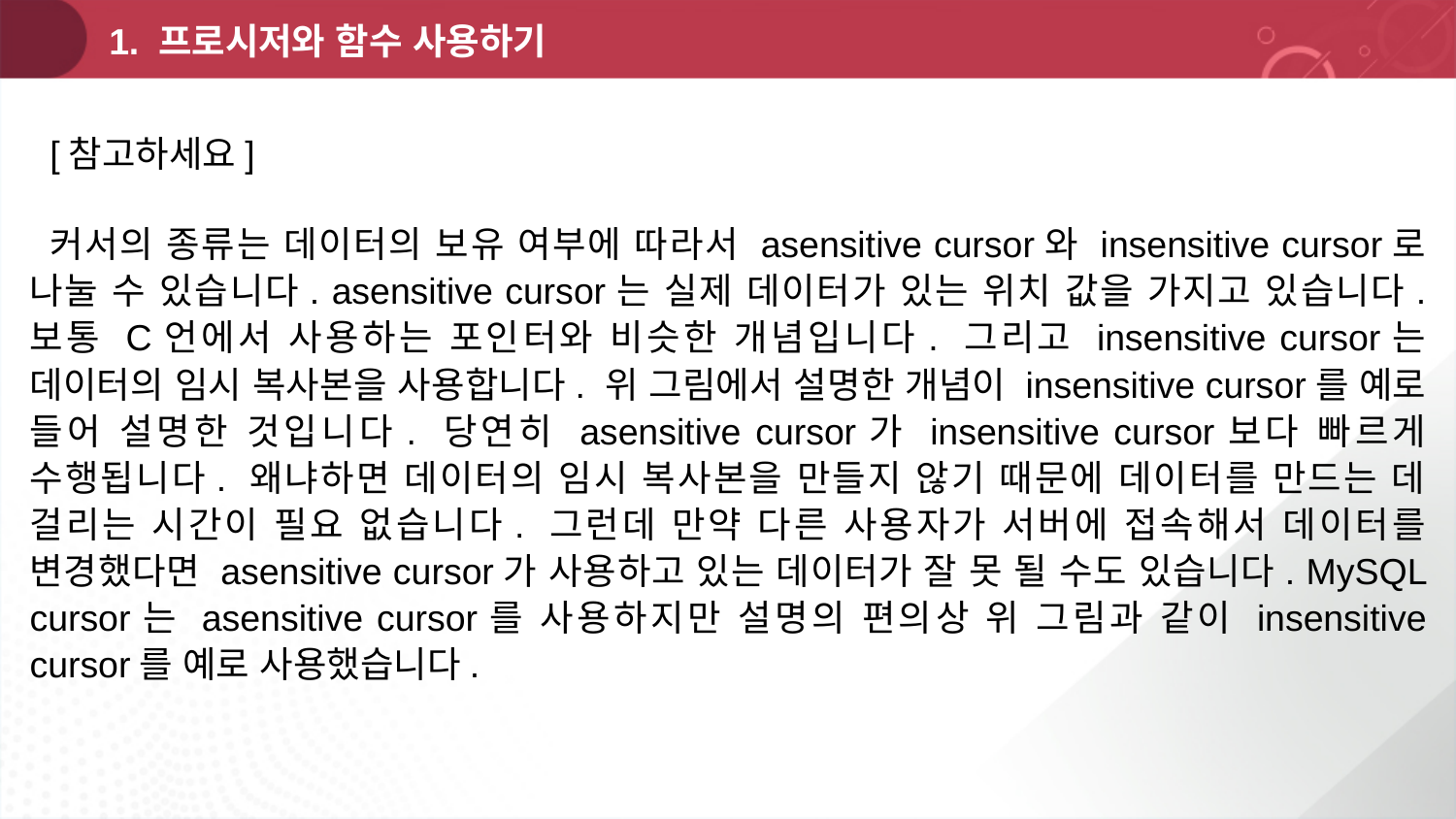

1. 프로시저와 함수 사용하기
[참고하세요]

커서의 종류는 데이터의 보유 여부에 따라서 asensitive cursor와 insensitive cursor로 나눌 수 있습니다. asensitive cursor는 실제 데이터가 있는 위치 값을 가지고 있습니다. 보통 C언에서 사용하는 포인터와 비슷한 개념입니다. 그리고 insensitive cursor는 데이터의 임시 복사본을 사용합니다. 위 그림에서 설명한 개념이 insensitive cursor를 예로 들어 설명한 것입니다. 당연히 asensitive cursor가 insensitive cursor보다 빠르게 수행됩니다. 왜냐하면 데이터의 임시 복사본을 만들지 않기 때문에 데이터를 만드는 데 걸리는 시간이 필요 없습니다. 그런데 만약 다른 사용자가 서버에 접속해서 데이터를 변경했다면 asensitive cursor가 사용하고 있는 데이터가 잘 못 될 수도 있습니다. MySQL cursor는 asensitive cursor를 사용하지만 설명의 편의상 위 그림과 같이 insensitive cursor를 예로 사용했습니다.